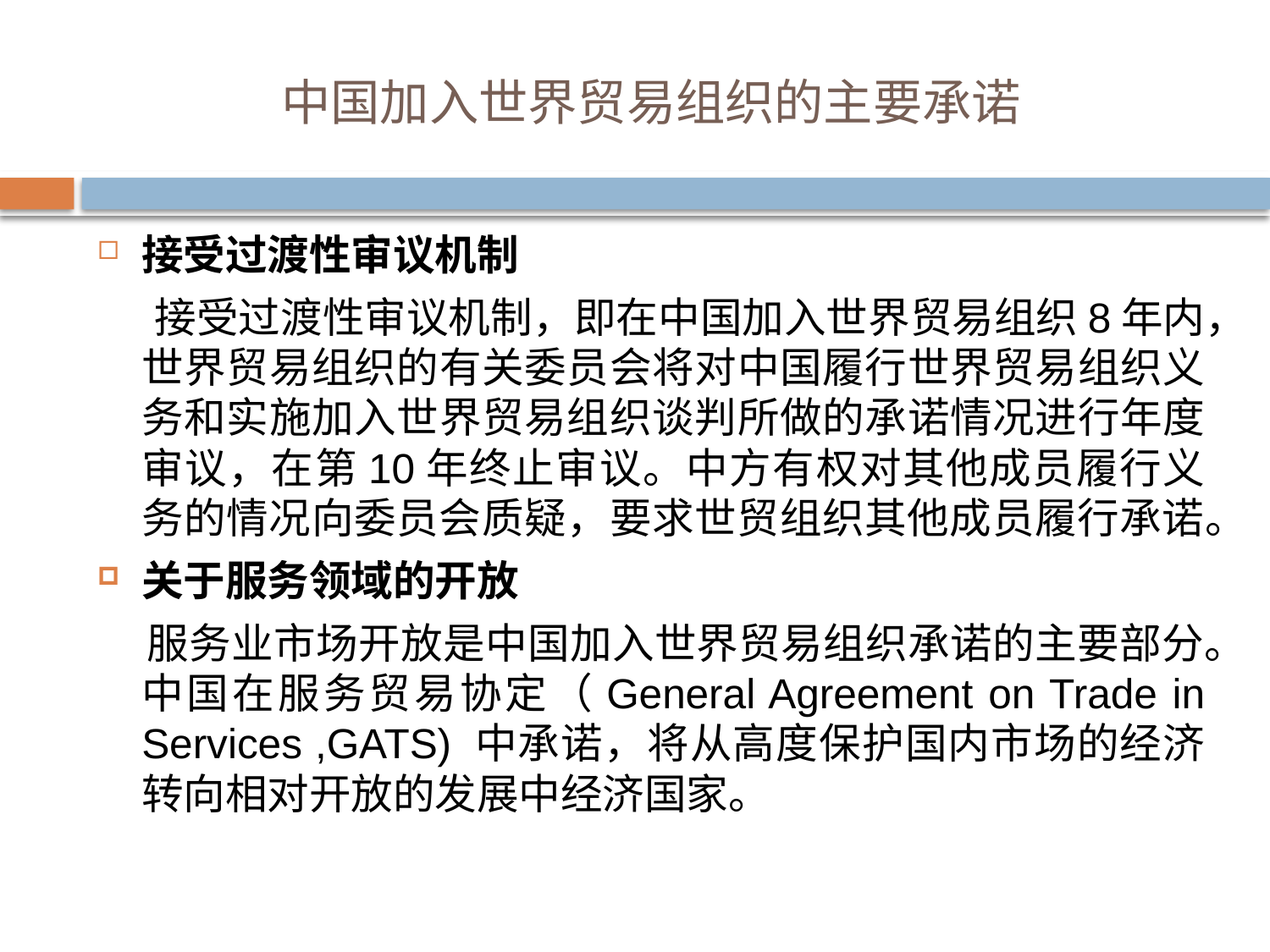

中国加入世界贸易组织的主要承诺
接受过渡性审议机制
     接受过渡性审议机制，即在中国加入世界贸易组织8年内，世界贸易组织的有关委员会将对中国履行世界贸易组织义务和实施加入世界贸易组织谈判所做的承诺情况进行年度审议，在第10年终止审议。中方有权对其他成员履行义务的情况向委员会质疑，要求世贸组织其他成员履行承诺。
关于服务领域的开放
    服务业市场开放是中国加入世界贸易组织承诺的主要部分。中国在服务贸易协定（General Agreement on Trade in Services ,GATS) 中承诺，将从高度保护国内市场的经济转向相对开放的发展中经济国家。